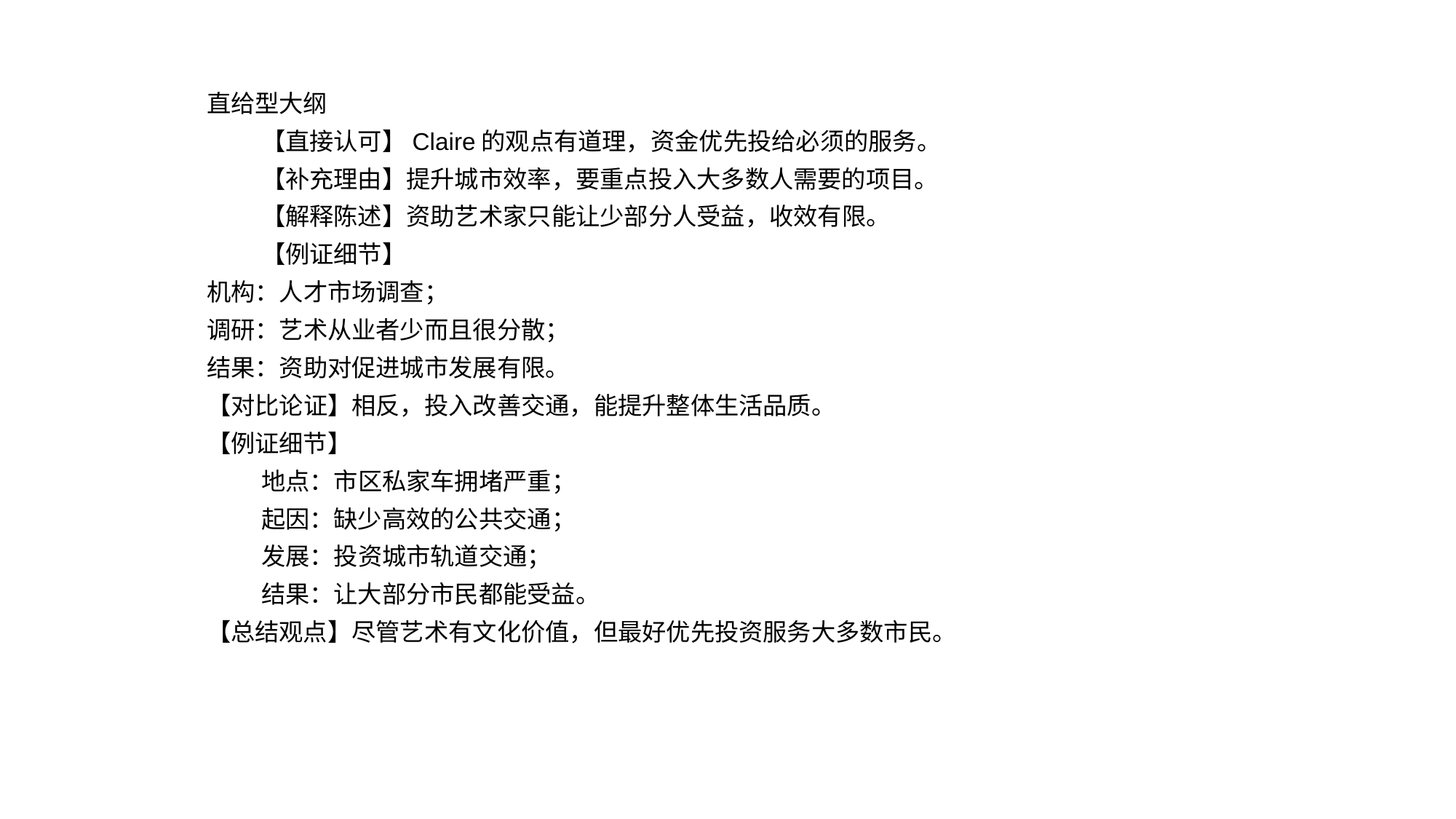

直给型大纲
【直接认可】Claire的观点有道理，资金优先投给必须的服务。
【补充理由】提升城市效率，要重点投入大多数人需要的项目。
【解释陈述】资助艺术家只能让少部分人受益，收效有限。
【例证细节】
机构：人才市场调查；
调研：艺术从业者少而且很分散；
结果：资助对促进城市发展有限。
【对比论证】相反，投入改善交通，能提升整体生活品质。
【例证细节】
地点：市区私家车拥堵严重；
起因：缺少高效的公共交通；
发展：投资城市轨道交通；
结果：让大部分市民都能受益。
【总结观点】尽管艺术有文化价值，但最好优先投资服务大多数市民。